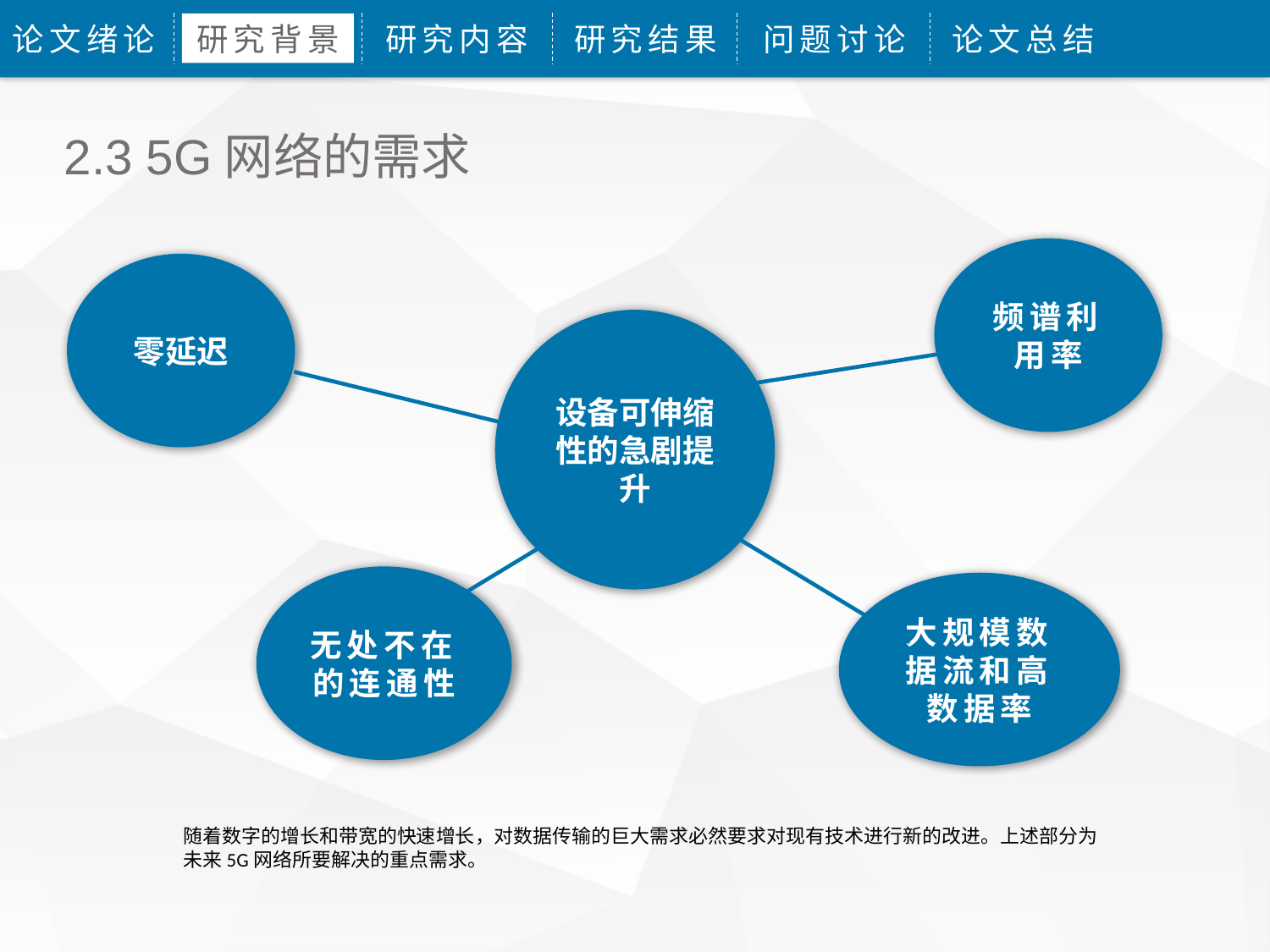

论文绪论
研究背景
研究内容
研究结果
问题讨论
论文总结

2.3 5G网络的需求
频谱利用率
零延迟
设备可伸缩性的急剧提升
无处不在的连通性
大规模数据流和高数据率
随着数字的增长和带宽的快速增长，对数据传输的巨大需求必然要求对现有技术进行新的改进。上述部分为未来5G网络所要解决的重点需求。